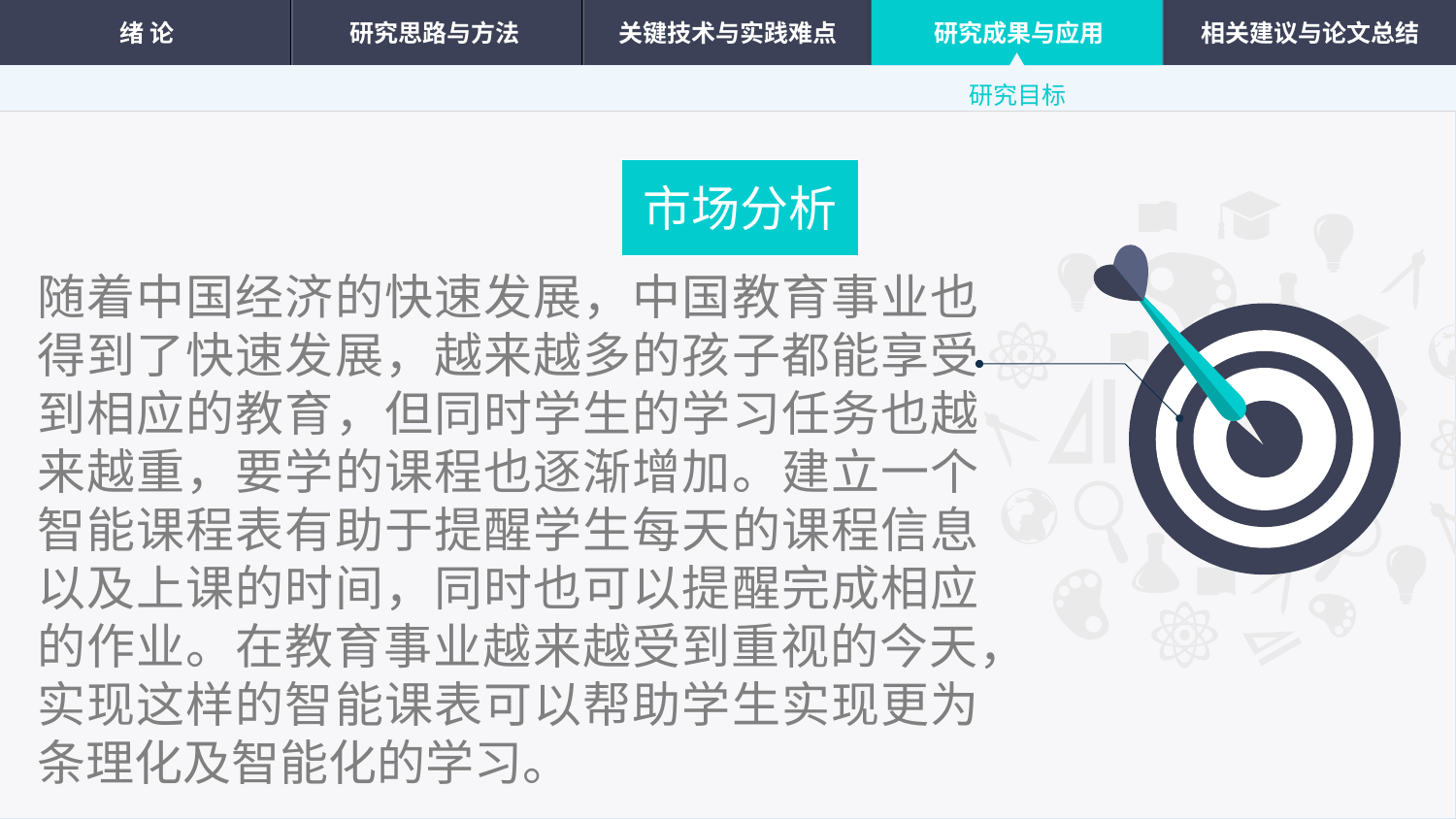

绪 论
研究思路与方法
关键技术与实践难点
研究成果与应用
相关建议与论文总结
研究目标
市场分析

随着中国经济的快速发展，中国教育事业也得到了快速发展，越来越多的孩子都能享受到相应的教育，但同时学生的学习任务也越来越重，要学的课程也逐渐增加。建立一个智能课程表有助于提醒学生每天的课程信息以及上课的时间，同时也可以提醒完成相应的作业。在教育事业越来越受到重视的今天，实现这样的智能课表可以帮助学生实现更为条理化及智能化的学习。